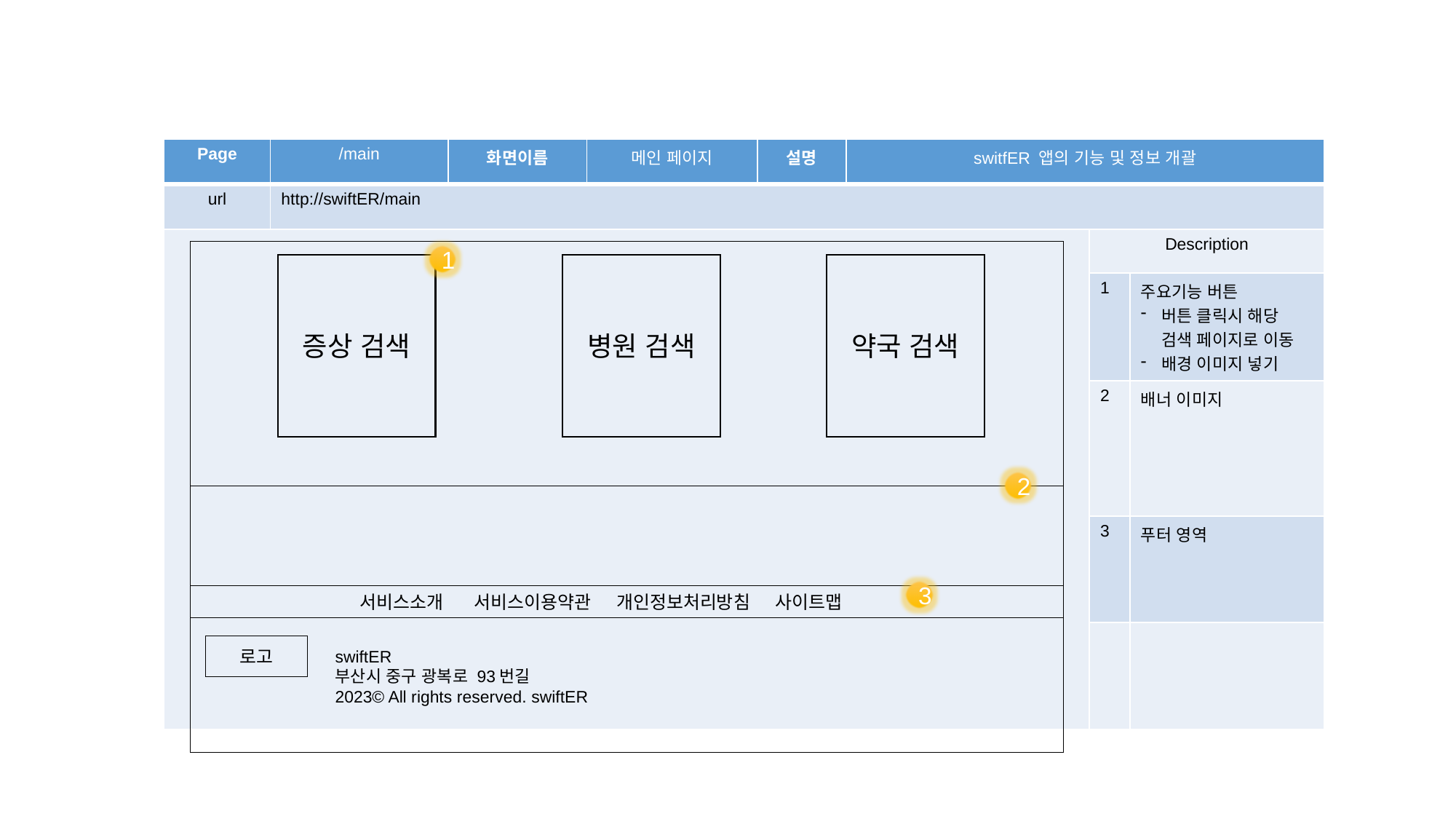

| Page | /main | 화면이름 | 메인 페이지 | 설명 | switfER 앱의 기능 및 정보 개괄 |  |  |
| --- | --- | --- | --- | --- | --- | --- | --- |
| url | http://swiftER/main |  |  |  |  |  |  |
|  |  |  |  |  |  | Description |  |
|  |  |  |  |  |  | 1 | 주요기능 버튼 버튼 클릭시 해당 검색 페이지로 이동 배경 이미지 넣기 |
|  |  |  |  |  |  | 2 | 배너 이미지 |
|  |  |  |  |  |  | 3 | 푸터 영역 |
|  |  |  |  |  |  |  |  |

1
증상 검색
병원 검색
약국 검색
2

3
서비스소개      서비스이용약관     개인정보처리방침     사이트맵
로고
swiftER
부산시 중구 광복로 93번길
2023© All rights reserved. swiftER